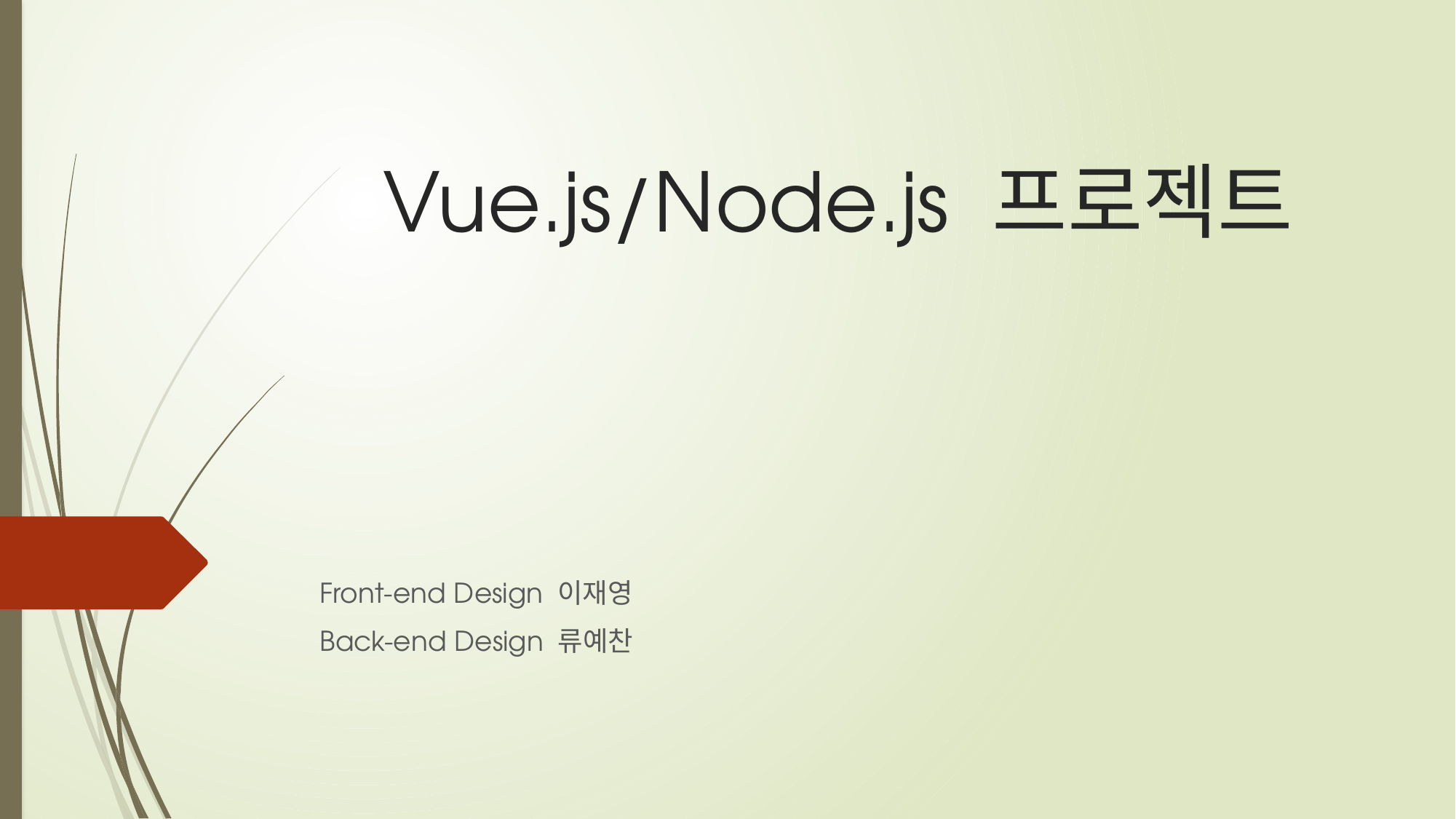

# Vue.js/Node.js 프로젝트
Front-end Design 이재영
Back-end Design 류예찬